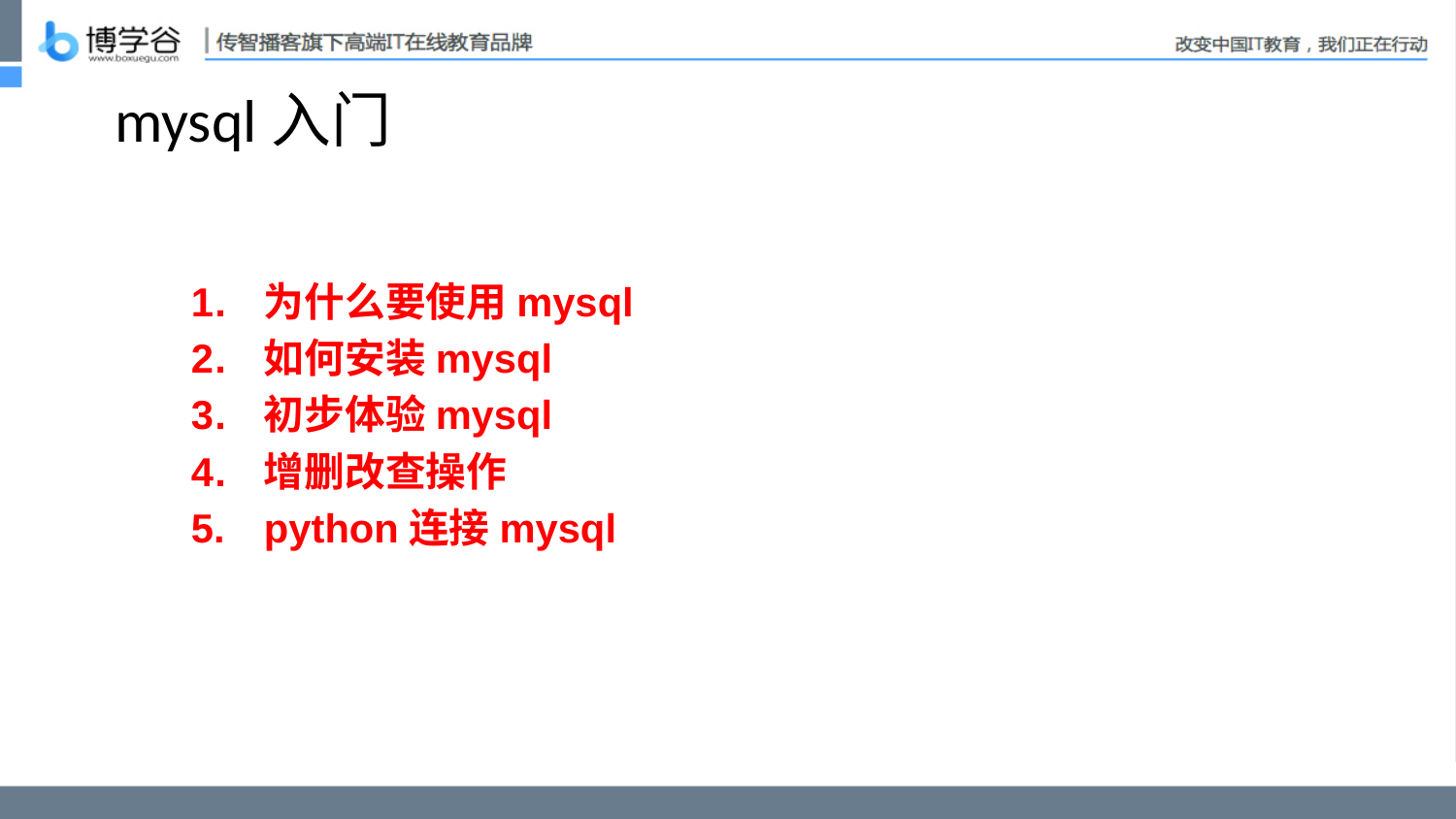

# mysql入门
为什么要使用mysql
如何安装mysql
初步体验mysql
增删改查操作
python连接mysql